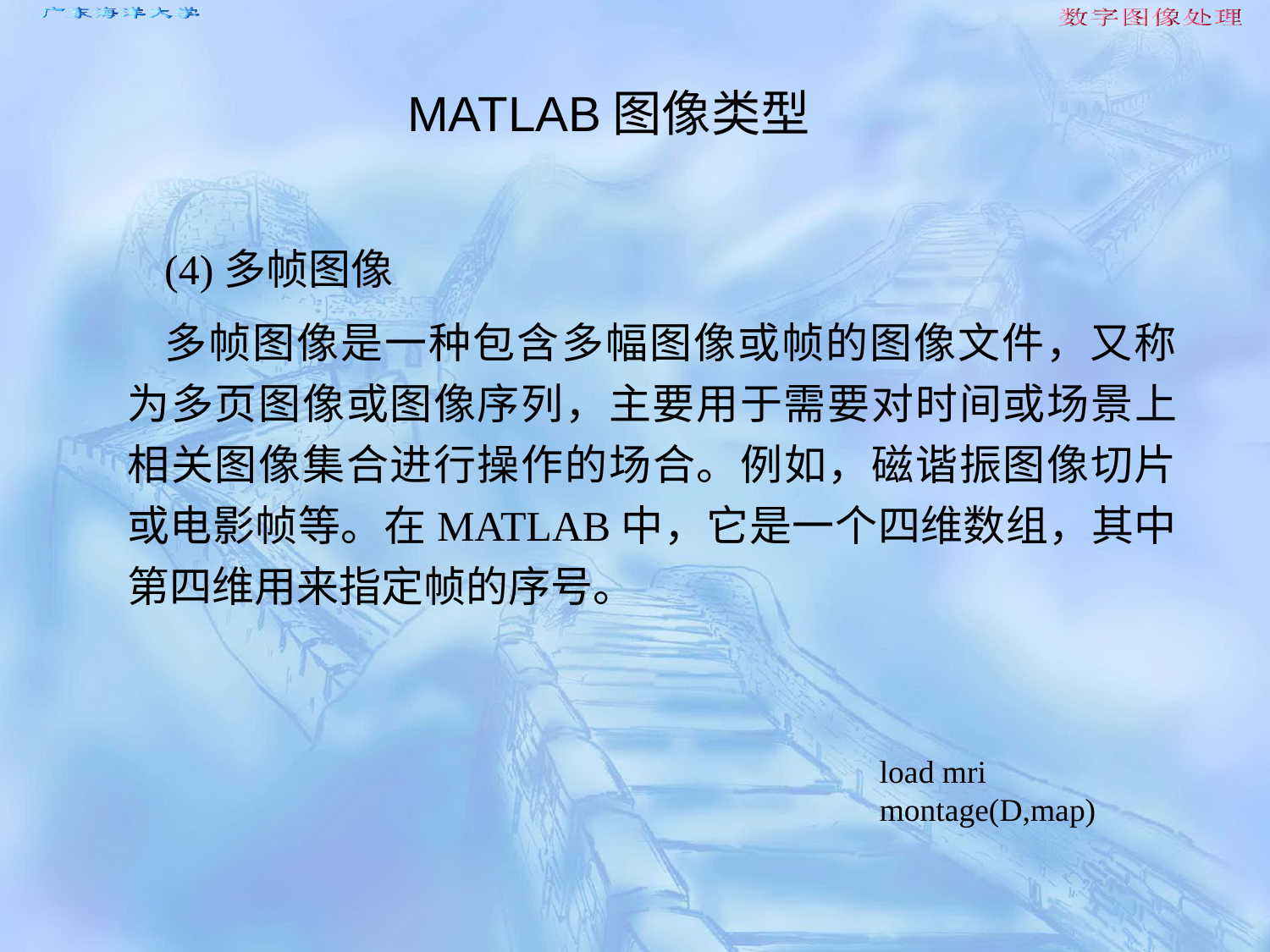

MATLAB图像类型
(4)多帧图像
多帧图像是一种包含多幅图像或帧的图像文件，又称为多页图像或图像序列，主要用于需要对时间或场景上相关图像集合进行操作的场合。例如，磁谐振图像切片或电影帧等。在MATLAB中，它是一个四维数组，其中第四维用来指定帧的序号。
load mri
montage(D,map)